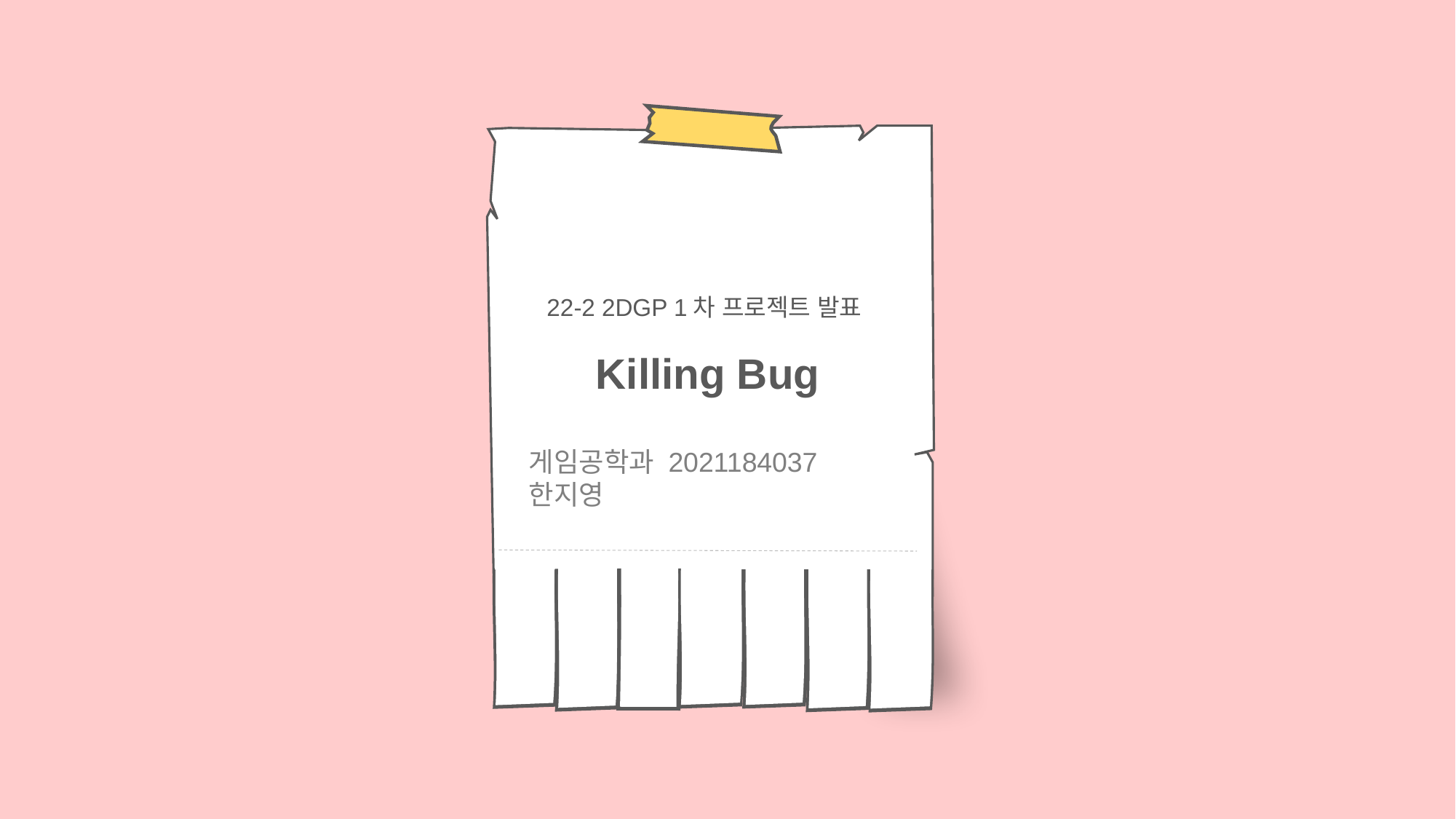

22-2 2DGP 1차 프로젝트 발표
Killing Bug
게임공학과 2021184037 한지영